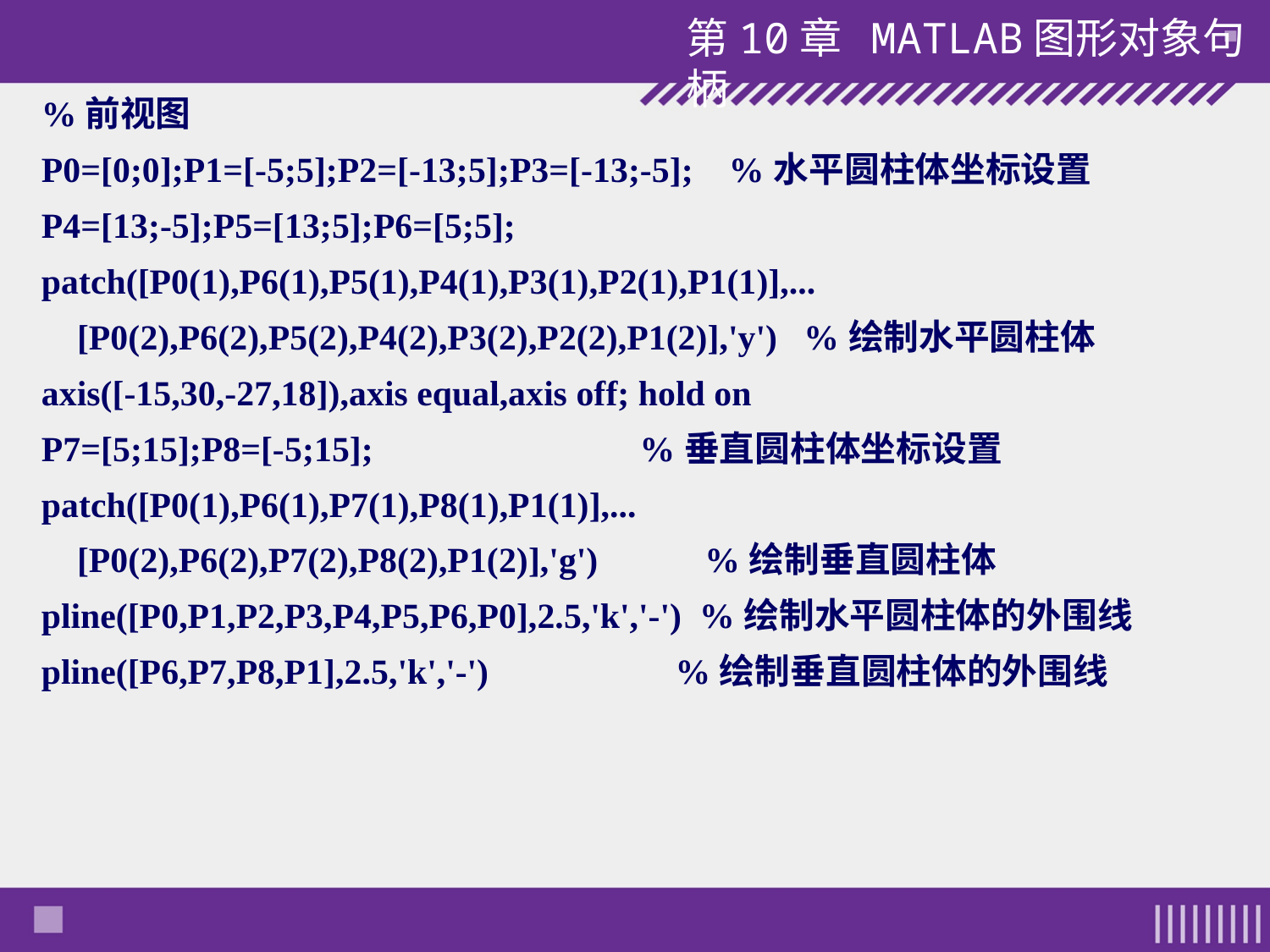

%前视图
P0=[0;0];P1=[-5;5];P2=[-13;5];P3=[-13;-5];    %水平圆柱体坐标设置
P4=[13;-5];P5=[13;5];P6=[5;5];
patch([P0(1),P6(1),P5(1),P4(1),P3(1),P2(1),P1(1)],...
    [P0(2),P6(2),P5(2),P4(2),P3(2),P2(2),P1(2)],'y')   %绘制水平圆柱体
axis([-15,30,-27,18]),axis equal,axis off; hold on
P7=[5;15];P8=[-5;15];                              %垂直圆柱体坐标设置
patch([P0(1),P6(1),P7(1),P8(1),P1(1)],...
    [P0(2),P6(2),P7(2),P8(2),P1(2)],'g')            %绘制垂直圆柱体
pline([P0,P1,P2,P3,P4,P5,P6,P0],2.5,'k','-')  %绘制水平圆柱体的外围线
pline([P6,P7,P8,P1],2.5,'k','-')                     %绘制垂直圆柱体的外围线